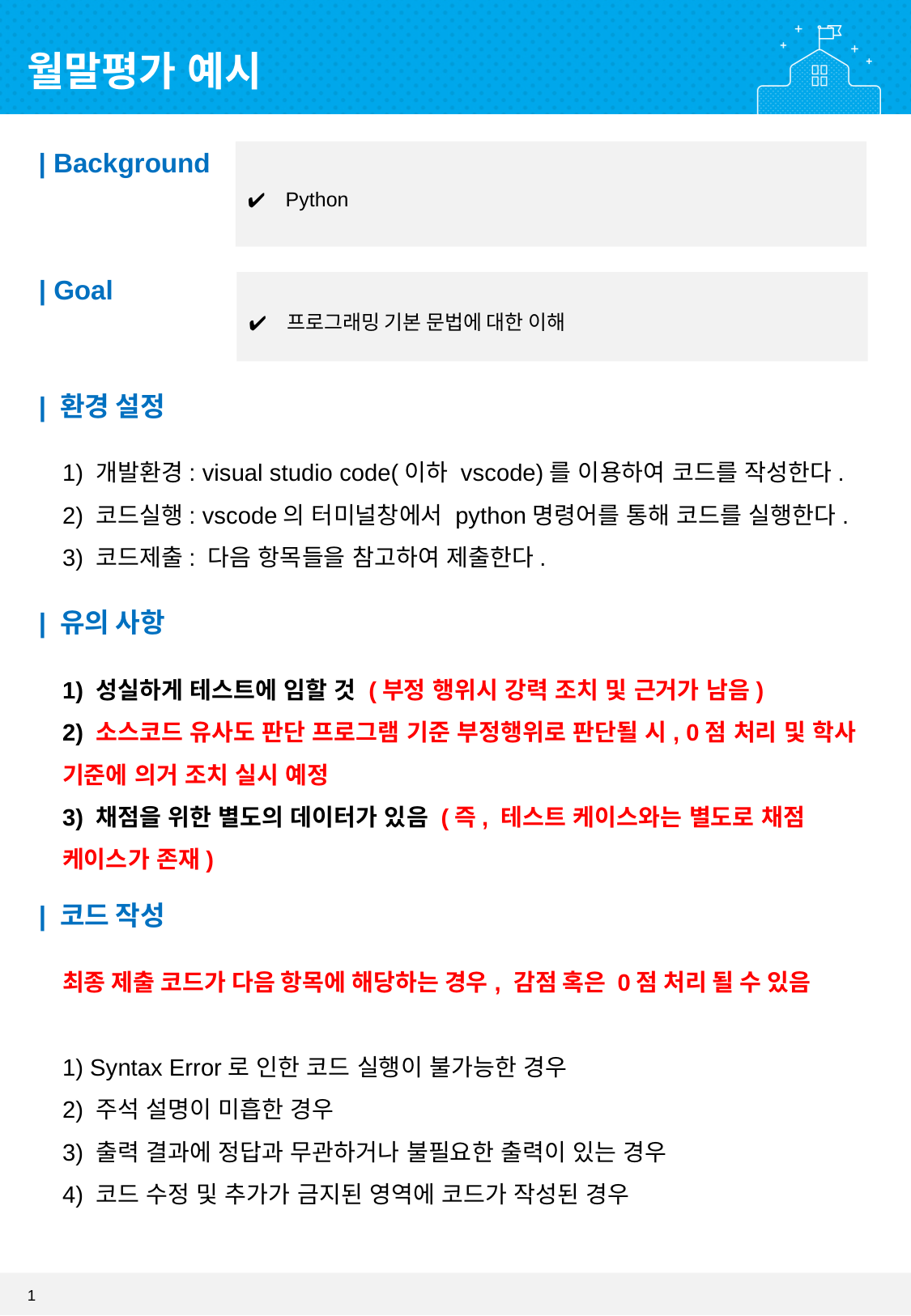

월말평가 예시
| Background
Python
| Goal
프로그래밍 기본 문법에 대한 이해
| 환경 설정
1) 개발환경: visual studio code(이하 vscode)를 이용하여 코드를 작성한다.
2) 코드실행: vscode의 터미널창에서 python명령어를 통해 코드를 실행한다.
3) 코드제출: 다음 항목들을 참고하여 제출한다.
| 유의 사항
1) 성실하게 테스트에 임할 것 (부정 행위시 강력 조치 및 근거가 남음)
2) 소스코드 유사도 판단 프로그램 기준 부정행위로 판단될 시, 0점 처리 및 학사 기준에 의거 조치 실시 예정
3) 채점을 위한 별도의 데이터가 있음 (즉, 테스트 케이스와는 별도로 채점 케이스가 존재)
| 코드 작성
최종 제출 코드가 다음 항목에 해당하는 경우, 감점 혹은 0점 처리 될 수 있음
1) Syntax Error로 인한 코드 실행이 불가능한 경우
2) 주석 설명이 미흡한 경우
3) 출력 결과에 정답과 무관하거나 불필요한 출력이 있는 경우
4) 코드 수정 및 추가가 금지된 영역에 코드가 작성된 경우